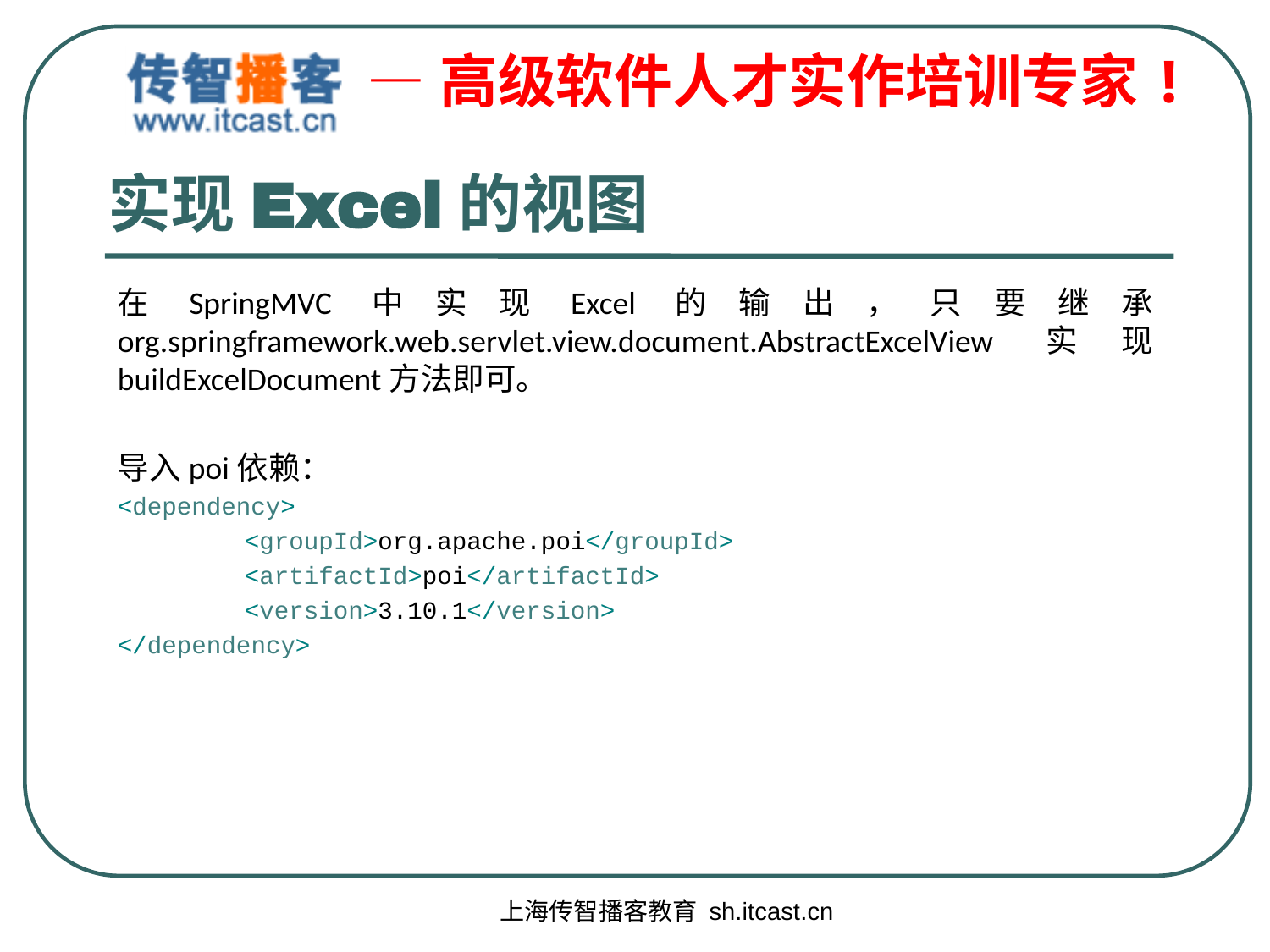

# 实现Excel的视图
在SpringMVC中实现Excel的输出，只要继承org.springframework.web.servlet.view.document.AbstractExcelView实现buildExcelDocument方法即可。

导入poi依赖：
<dependency>
	<groupId>org.apache.poi</groupId>
	<artifactId>poi</artifactId>
	<version>3.10.1</version>
</dependency>

上海传智播客教育 sh.itcast.cn